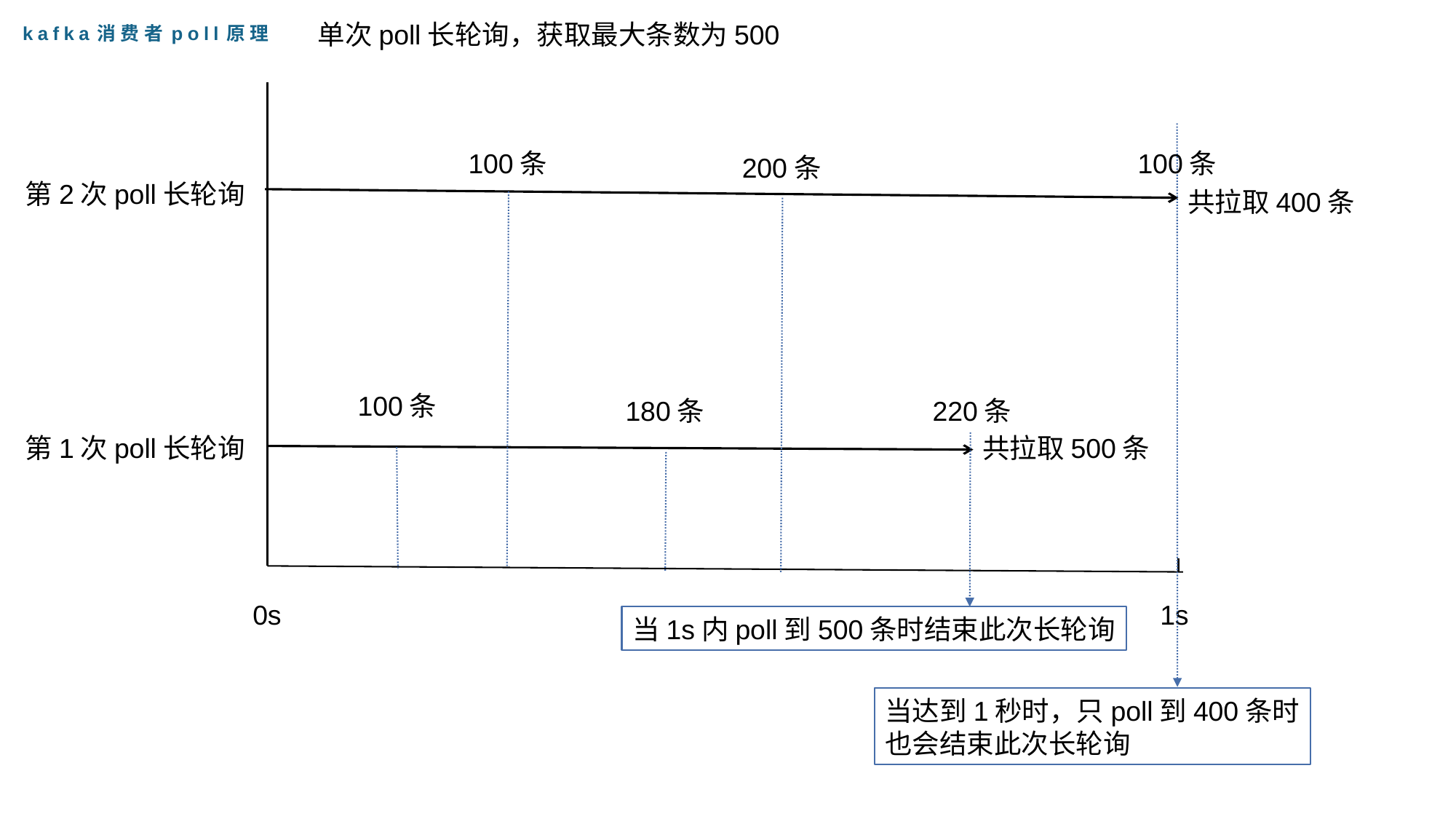

# kafka消费者poll原理
单次poll长轮询，获取最大条数为500
100条
100条
200条
第2次poll长轮询
共拉取400条
100条
180条
220条
第1次poll长轮询
共拉取500条
0s
1s
当1s内poll到500条时结束此次长轮询
当达到1秒时，只poll到400条时
也会结束此次长轮询